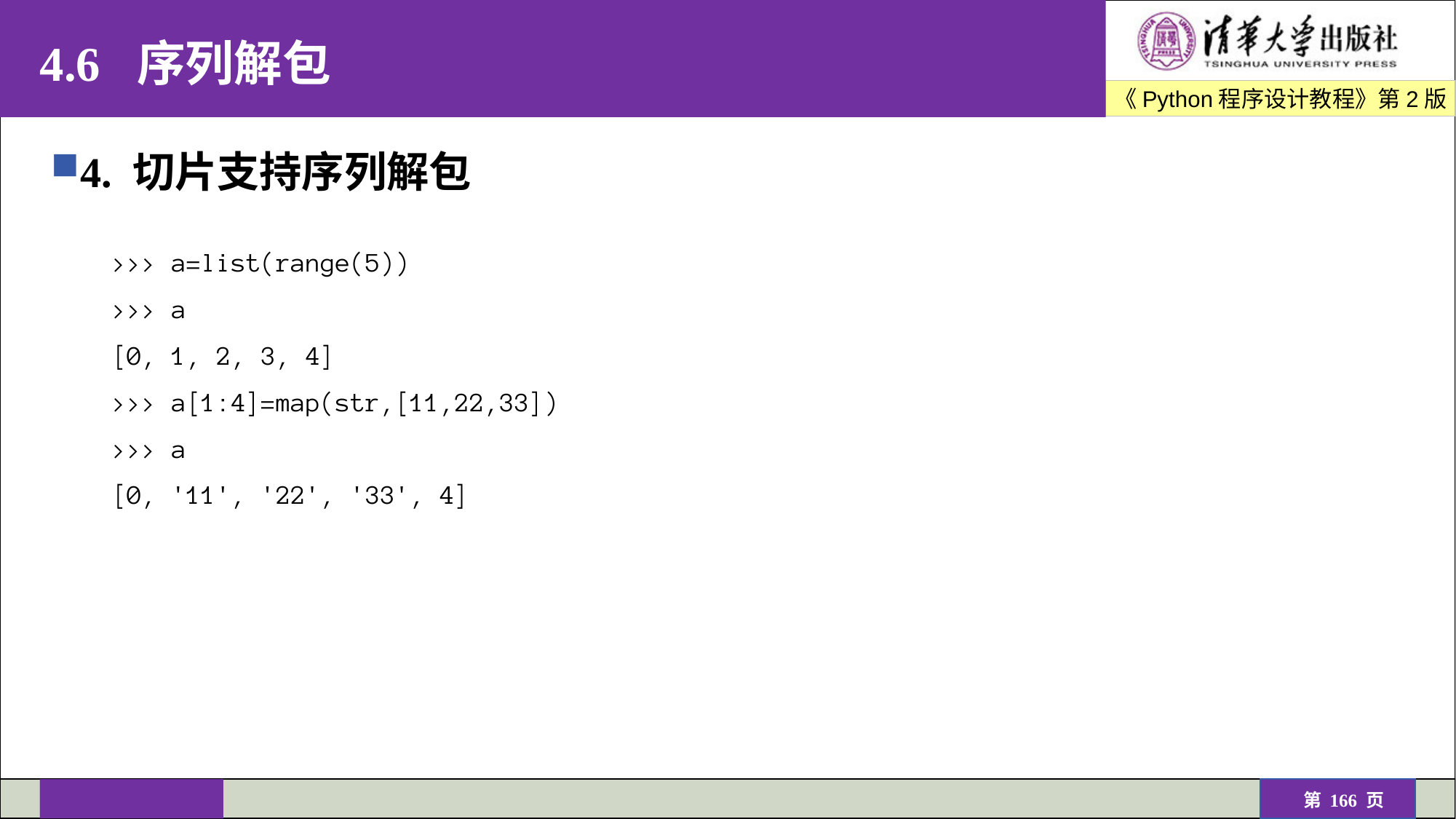

# 4.6  序列解包
4. 切片支持序列解包
>>> a=list(range(5))
>>> a
[0, 1, 2, 3, 4]
>>> a[1:4]=map(str,[11,22,33])
>>> a
[0, '11', '22', '33', 4]